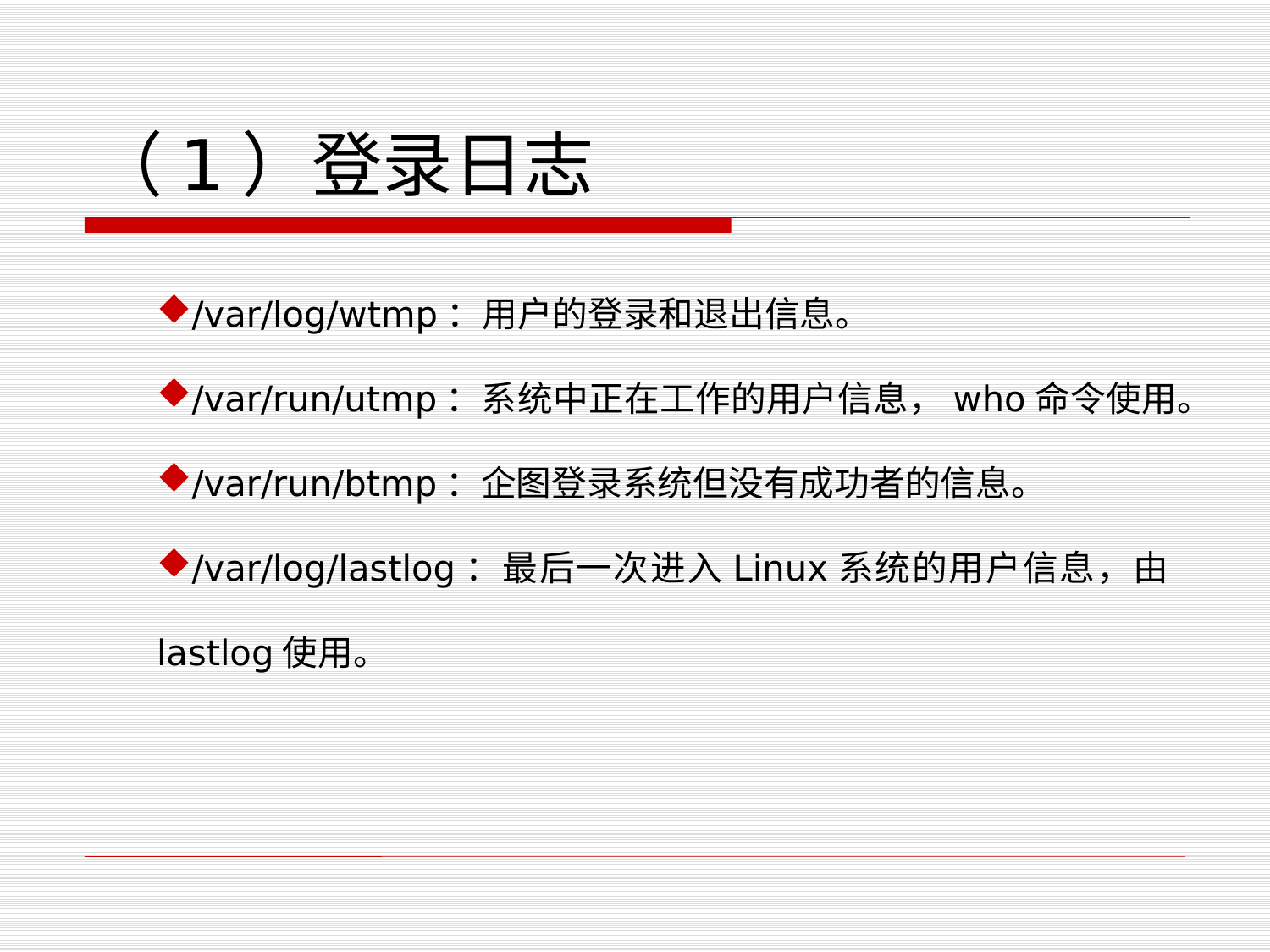

# （1）登录日志
/var/log/wtmp：用户的登录和退出信息。
/var/run/utmp：系统中正在工作的用户信息，who命令使用。
/var/run/btmp：企图登录系统但没有成功者的信息。
/var/log/lastlog：最后一次进入Linux系统的用户信息，由lastlog使用。